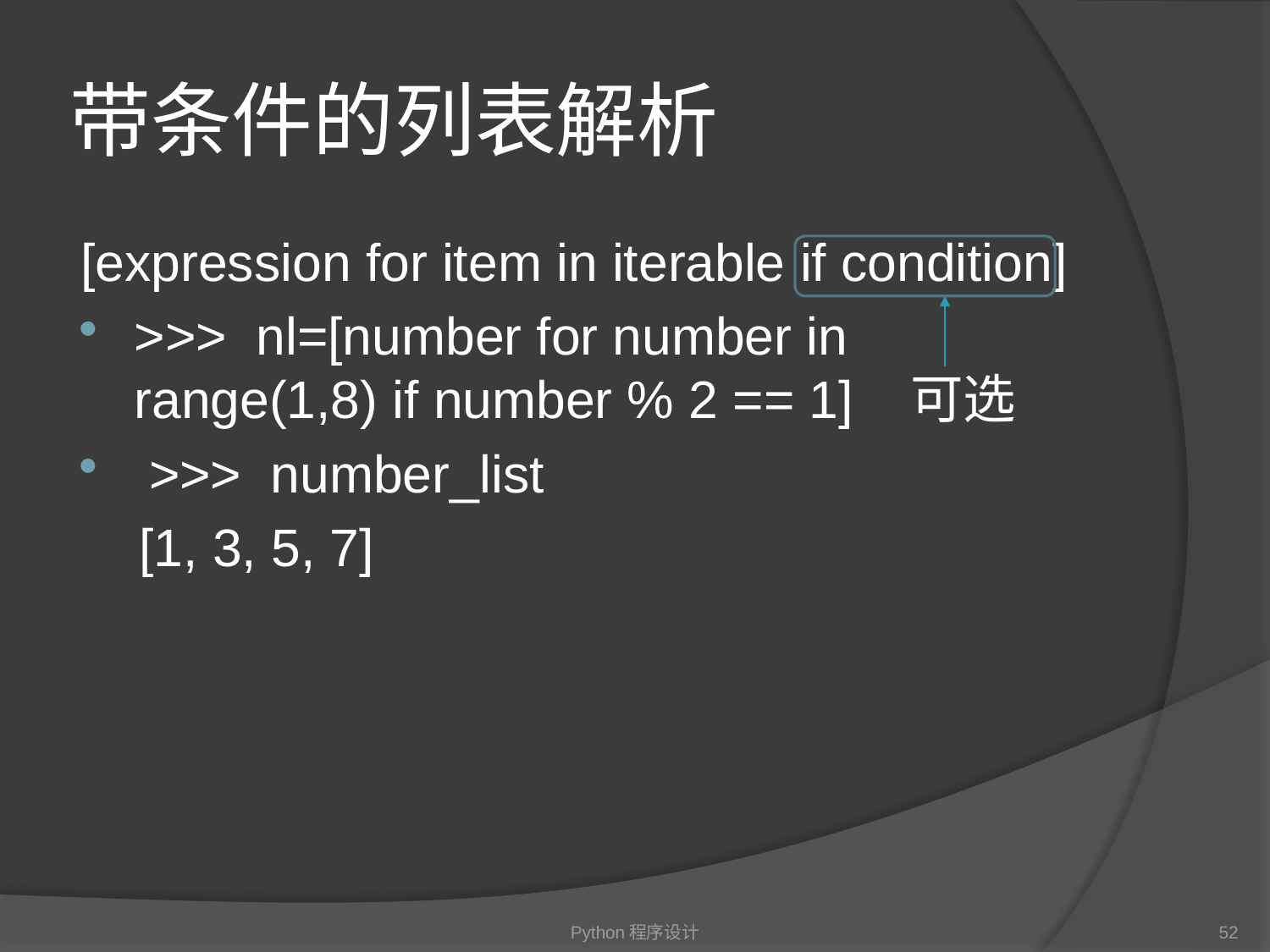

# 带条件的列表解析
[expression for item in iterable if condition]
>>>  nl=[number for number in       range(1,8) if number % 2 == 1]   可选
 >>>  number_list
    [1, 3, 5, 7]

Python程序设计
52